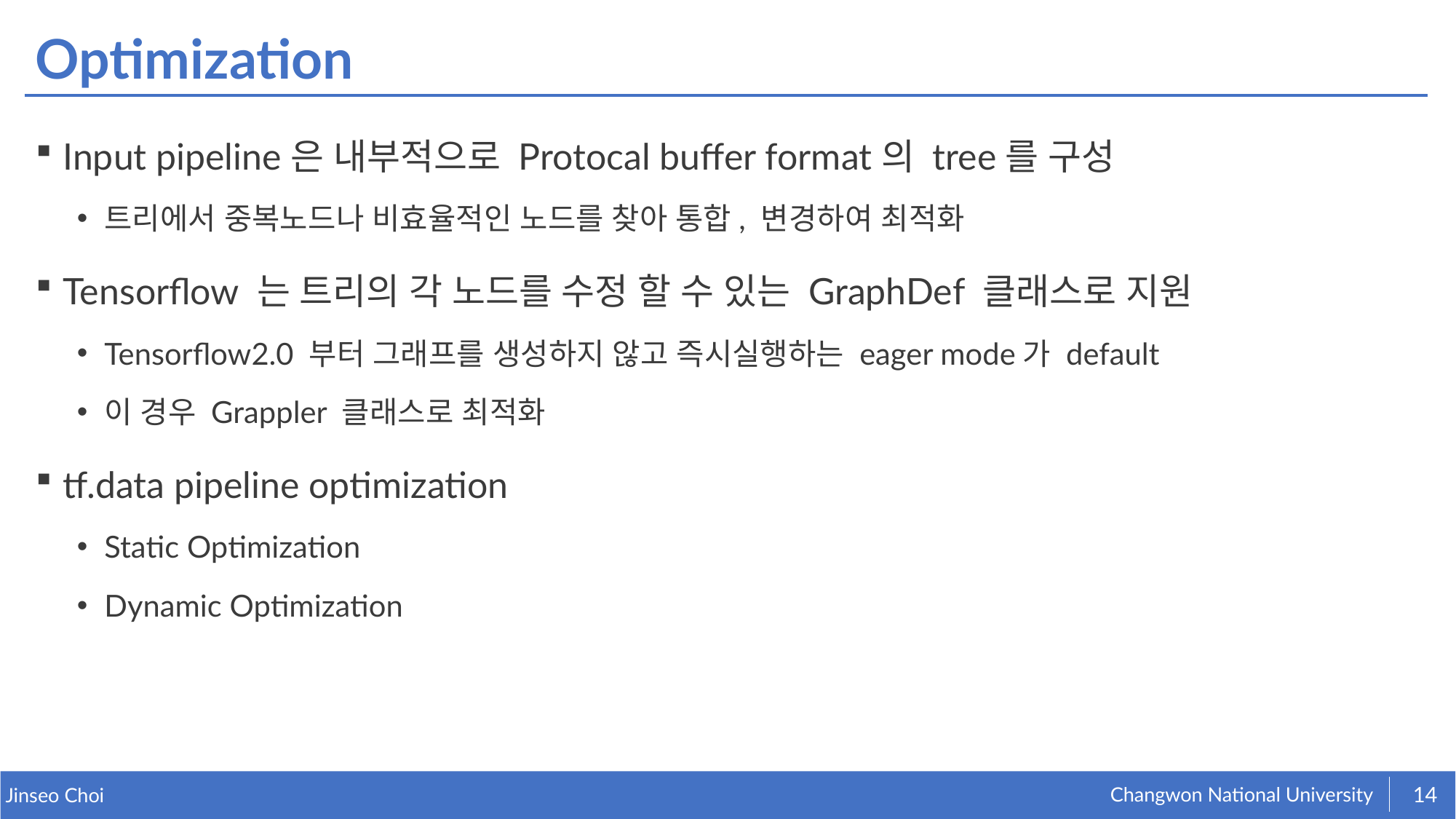

# Optimization
Input pipeline은 내부적으로 Protocal buffer format의 tree를 구성
트리에서 중복노드나 비효율적인 노드를 찾아 통합, 변경하여 최적화
Tensorflow 는 트리의 각 노드를 수정 할 수 있는 GraphDef 클래스로 지원
Tensorflow2.0 부터 그래프를 생성하지 않고 즉시실행하는 eager mode가 default
이 경우 Grappler 클래스로 최적화
tf.data pipeline optimization
Static Optimization
Dynamic Optimization

14